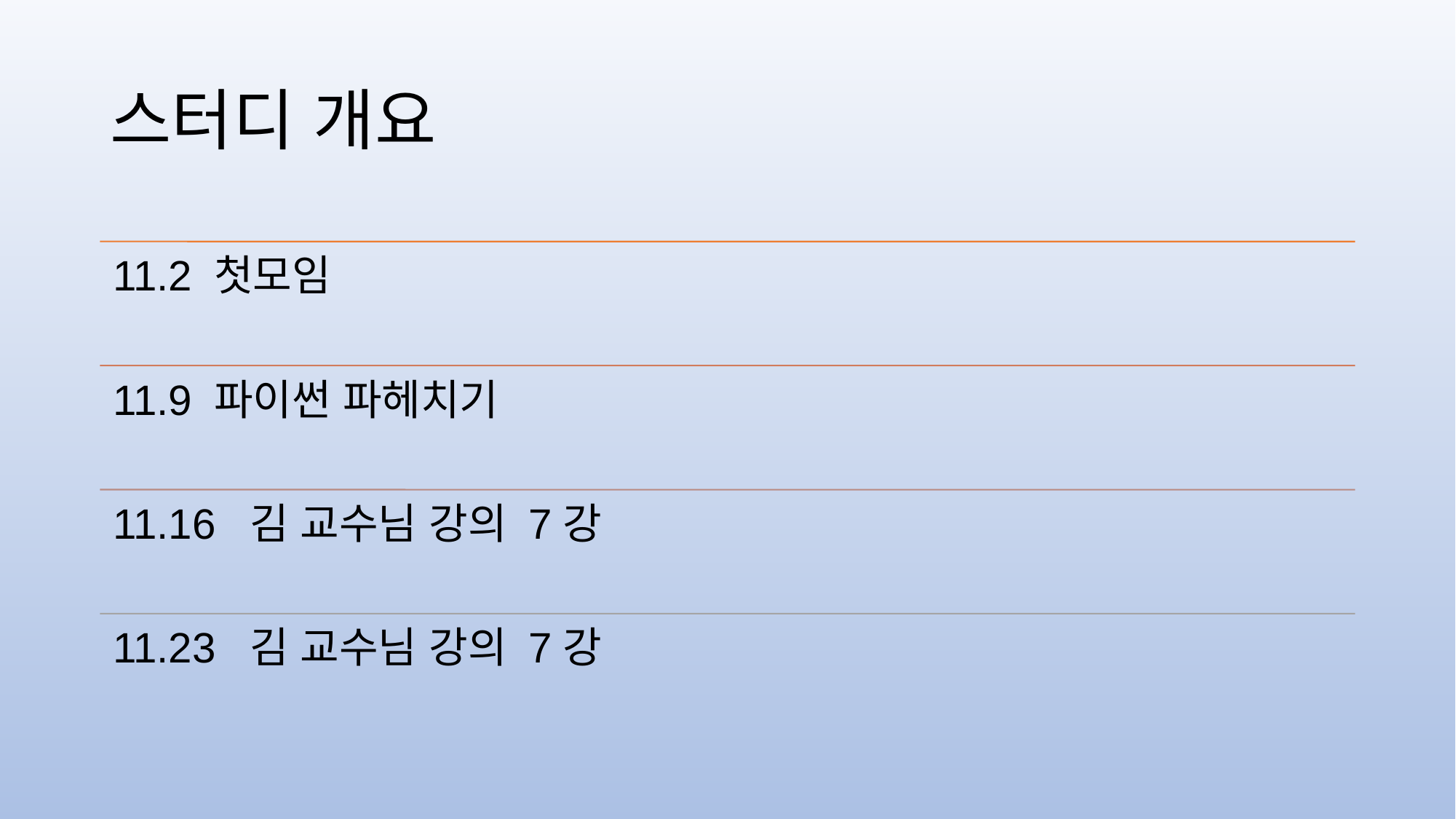

# 스터디 개요
11.2 첫모임
11.9 파이썬 파헤치기
11.16  김 교수님 강의 7강
11.23  김 교수님 강의 7강